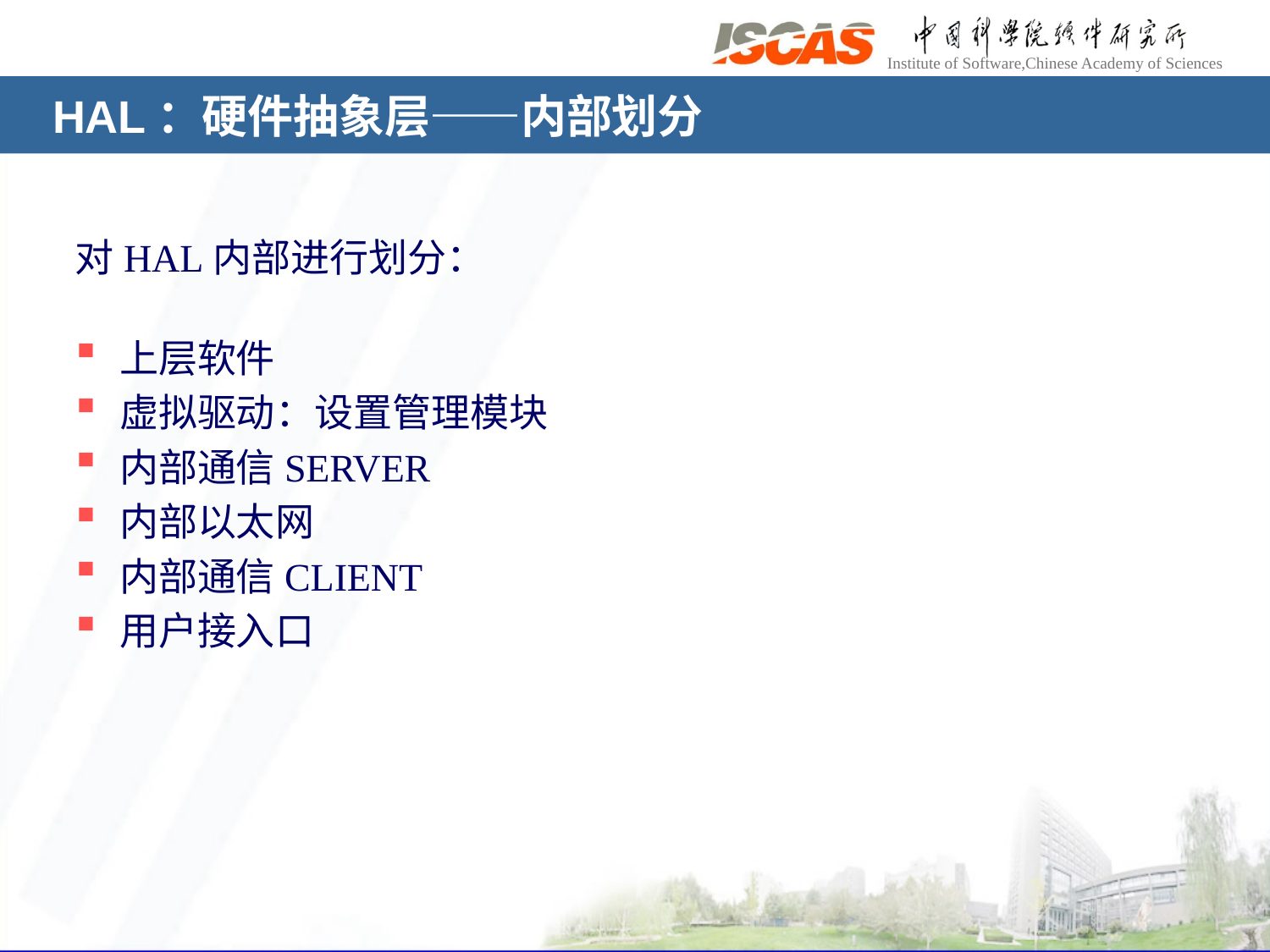

# HAL：硬件抽象层——内部划分
对HAL内部进行划分：

上层软件
虚拟驱动：设置管理模块
内部通信SERVER
内部以太网
内部通信CLIENT
用户接入口